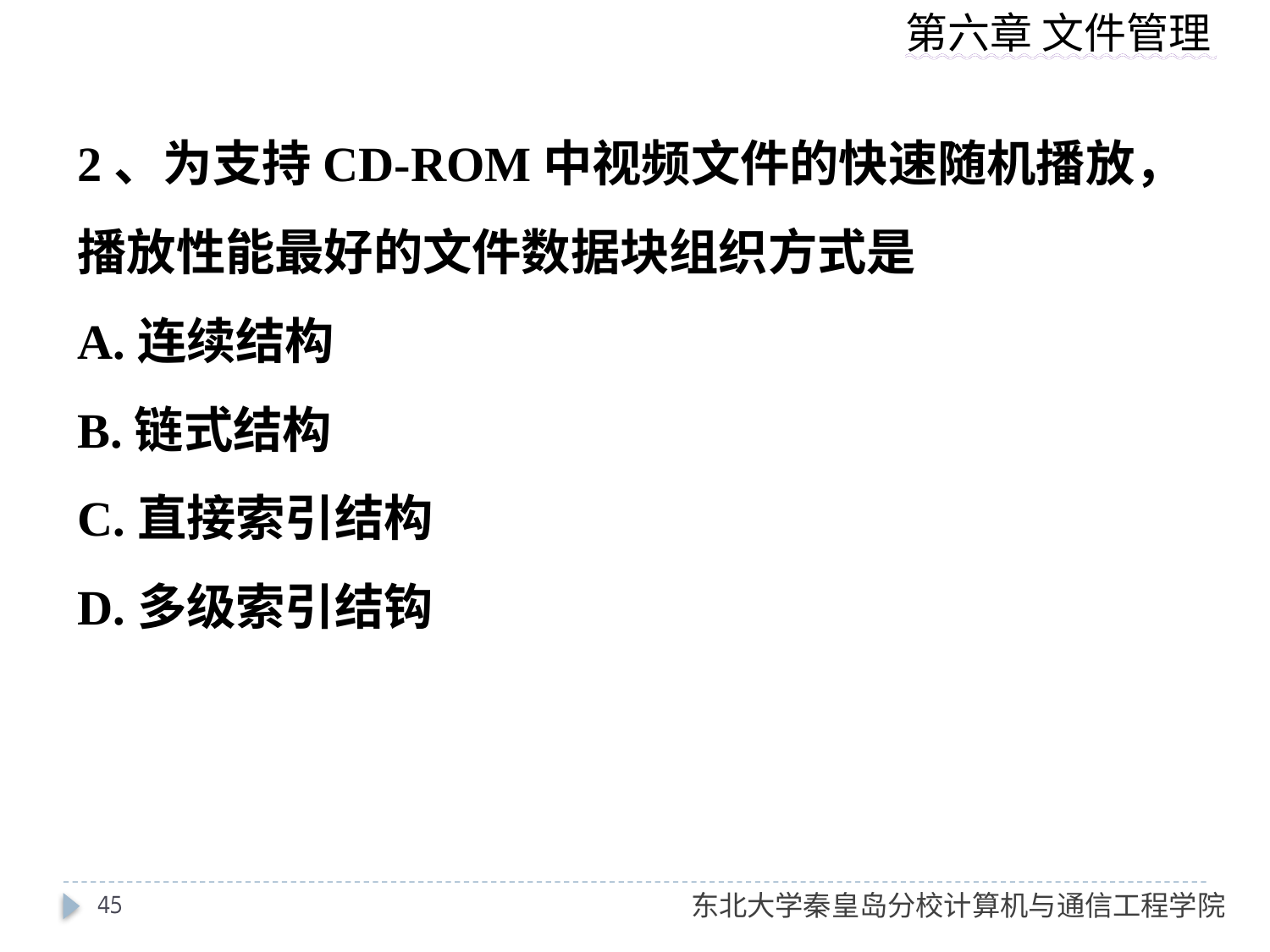

2、为支持CD-ROM中视频文件的快速随机播放，播放性能最好的文件数据块组织方式是
A.连续结构
B.链式结构
C.直接索引结构
D.多级索引结钩
45